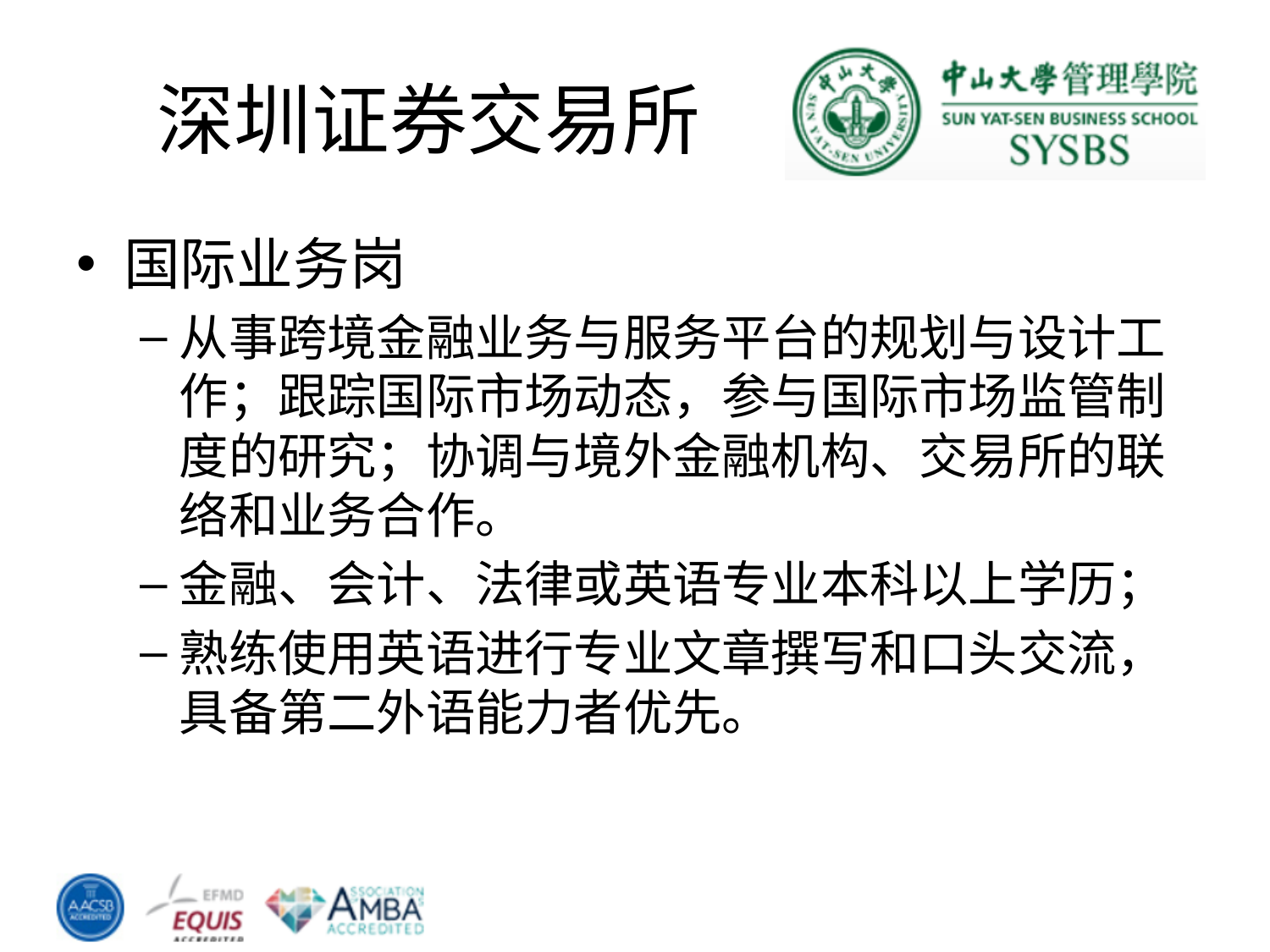

# 深圳证券交易所
国际业务岗
从事跨境金融业务与服务平台的规划与设计工作；跟踪国际市场动态，参与国际市场监管制度的研究；协调与境外金融机构、交易所的联络和业务合作。
金融、会计、法律或英语专业本科以上学历；
熟练使用英语进行专业文章撰写和口头交流，具备第二外语能力者优先。